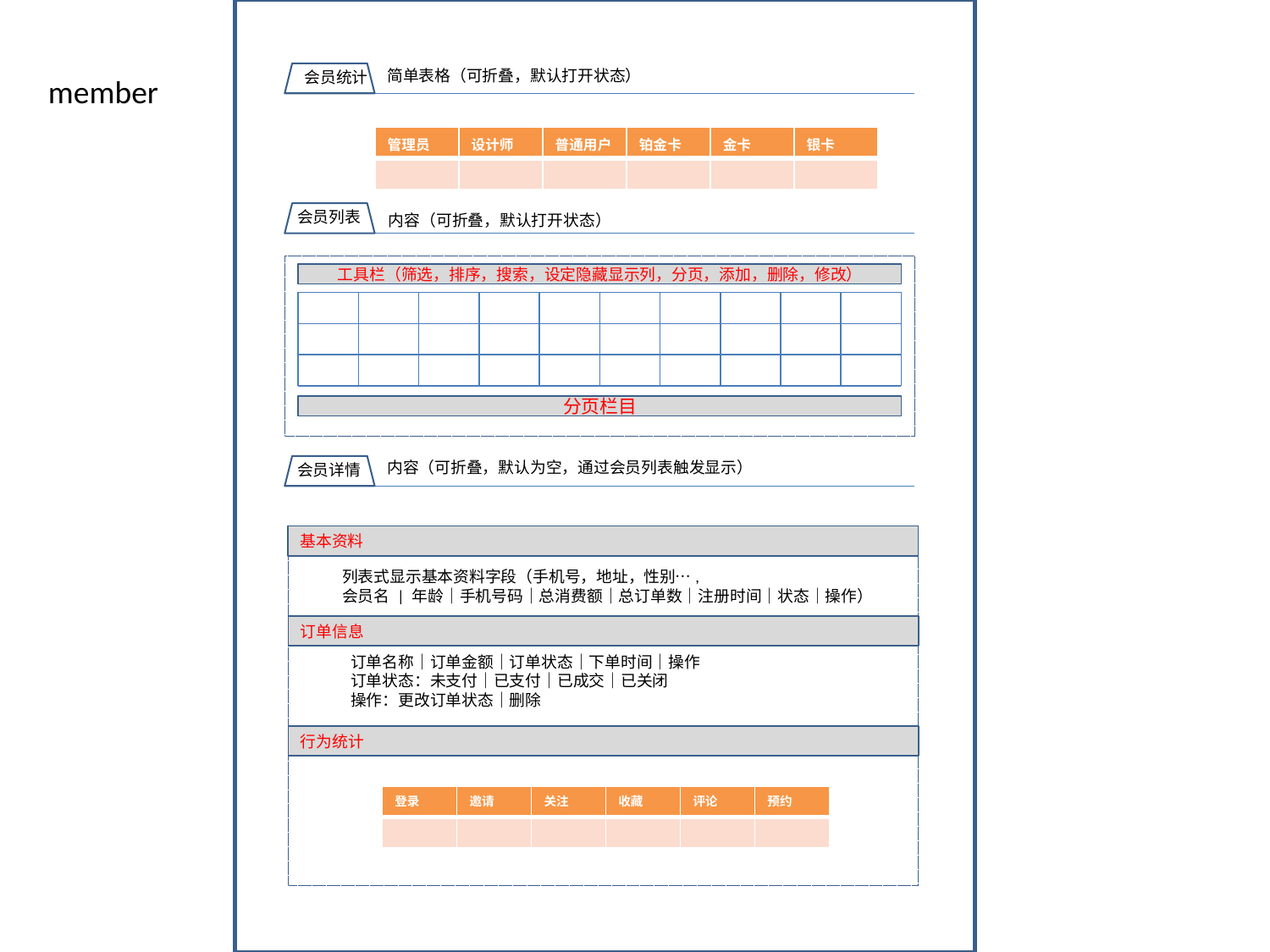

简单表格（可折叠，默认打开状态）
会员统计

member
| 管理员 | 设计师 | 普通用户 | 铂金卡 | 金卡 | 银卡 |
| --- | --- | --- | --- | --- | --- |
|  |  |  |  |  |  |
会员列表

内容（可折叠，默认打开状态）

工具栏（筛选，排序，搜索，设定隐藏显示列，分页，添加，删除，修改）
分页栏目
内容（可折叠，默认为空，通过会员列表触发显示）
会员详情

基本资料

列表式显示基本资料字段（手机号，地址，性别…,
会员名 | 年龄｜手机号码｜总消费额｜总订单数｜注册时间｜状态｜操作）
订单信息
订单名称｜订单金额｜订单状态｜下单时间｜操作
订单状态：未支付｜已支付｜已成交｜已关闭
操作：更改订单状态｜删除
行为统计
| 登录 | 邀请 | 关注 | 收藏 | 评论 | 预约 |
| --- | --- | --- | --- | --- | --- |
|  |  |  |  |  |  |